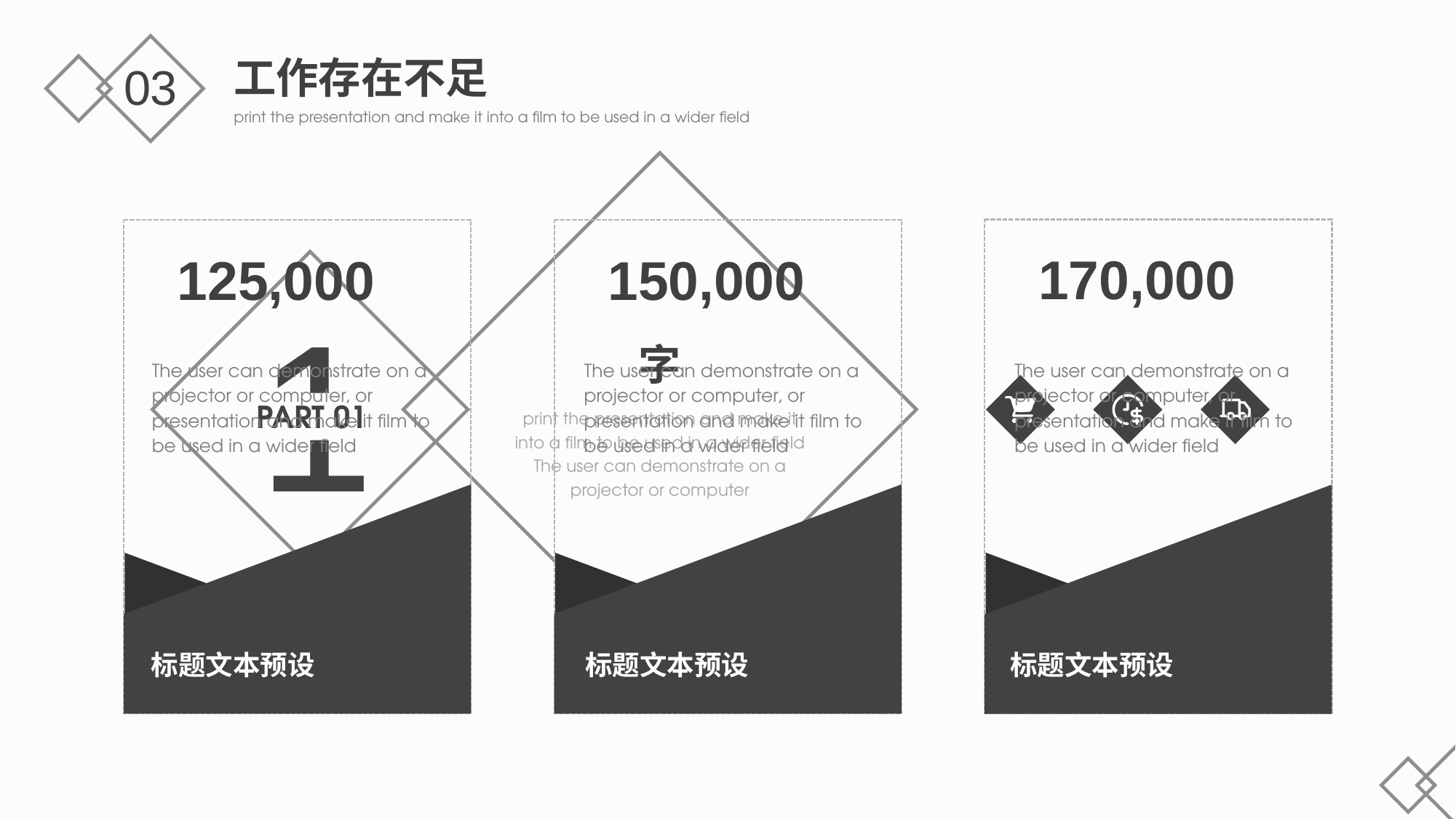

工作存在不足
print the presentation and make it into a film to be used in a wider field
03

170,000

标题文本预设
The user can demonstrate on a projector or computer, or presentation and make it film to be used in a wider field

125,000

标题文本预设
The user can demonstrate on a projector or computer, or presentation and make it film to be used in a wider field

150,000

标题文本预设
The user can demonstrate on a projector or computer, or presentation and make it film to be used in a wider field